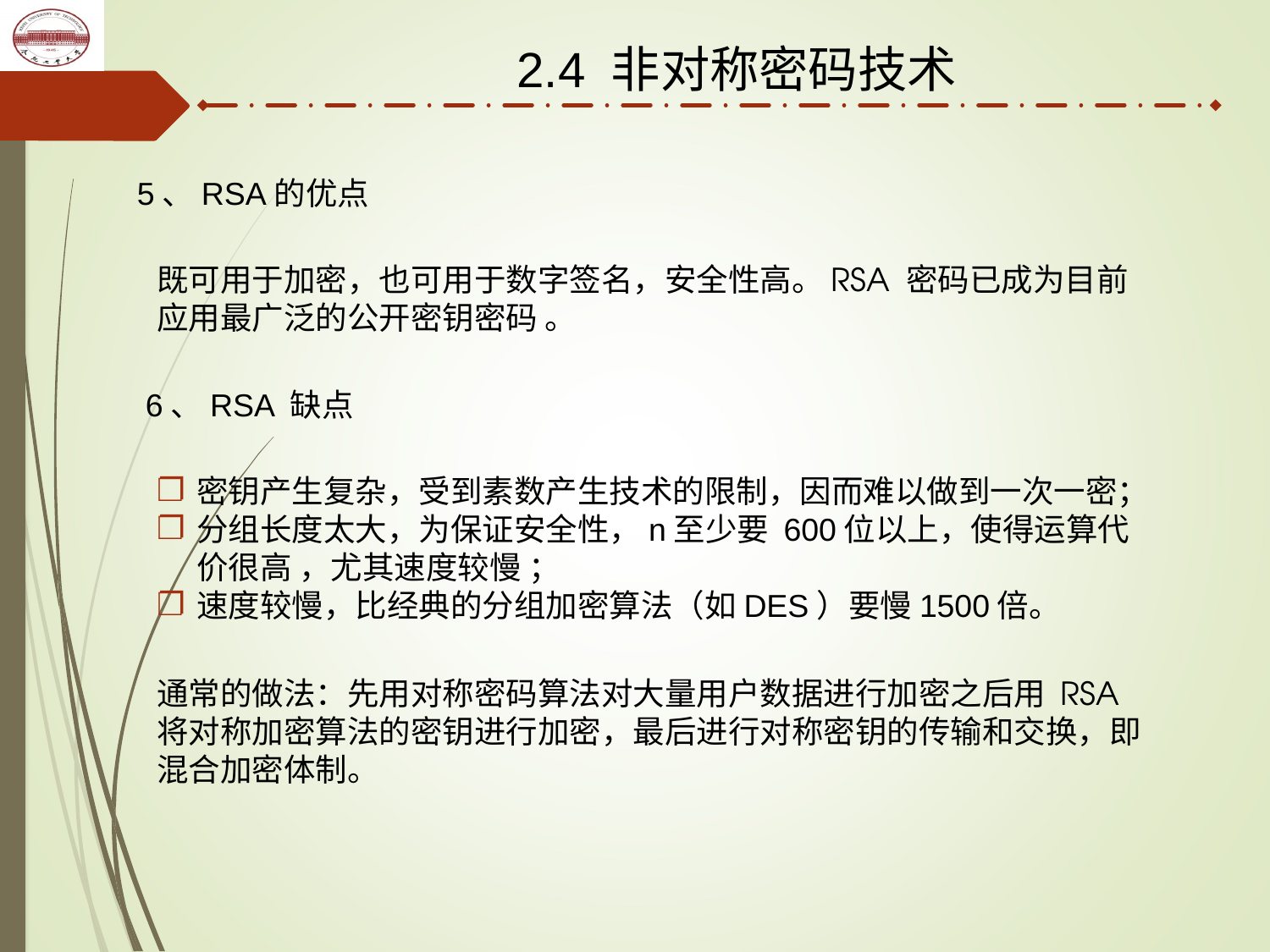

2.4 非对称密码技术
5、RSA的优点
既可用于加密，也可用于数字签名，安全性高。RSA 密码已成为目前应用最广泛的公开密钥密码 。
6、RSA 缺点
密钥产生复杂，受到素数产生技术的限制，因而难以做到一次一密；
分组长度太大，为保证安全性，n至少要 600位以上，使得运算代价很高 ，尤其速度较慢 ；
速度较慢，比经典的分组加密算法（如DES）要慢1500倍。
通常的做法：先用对称密码算法对大量用户数据进行加密之后用 RSA 将对称加密算法的密钥进行加密，最后进行对称密钥的传输和交换，即混合加密体制。